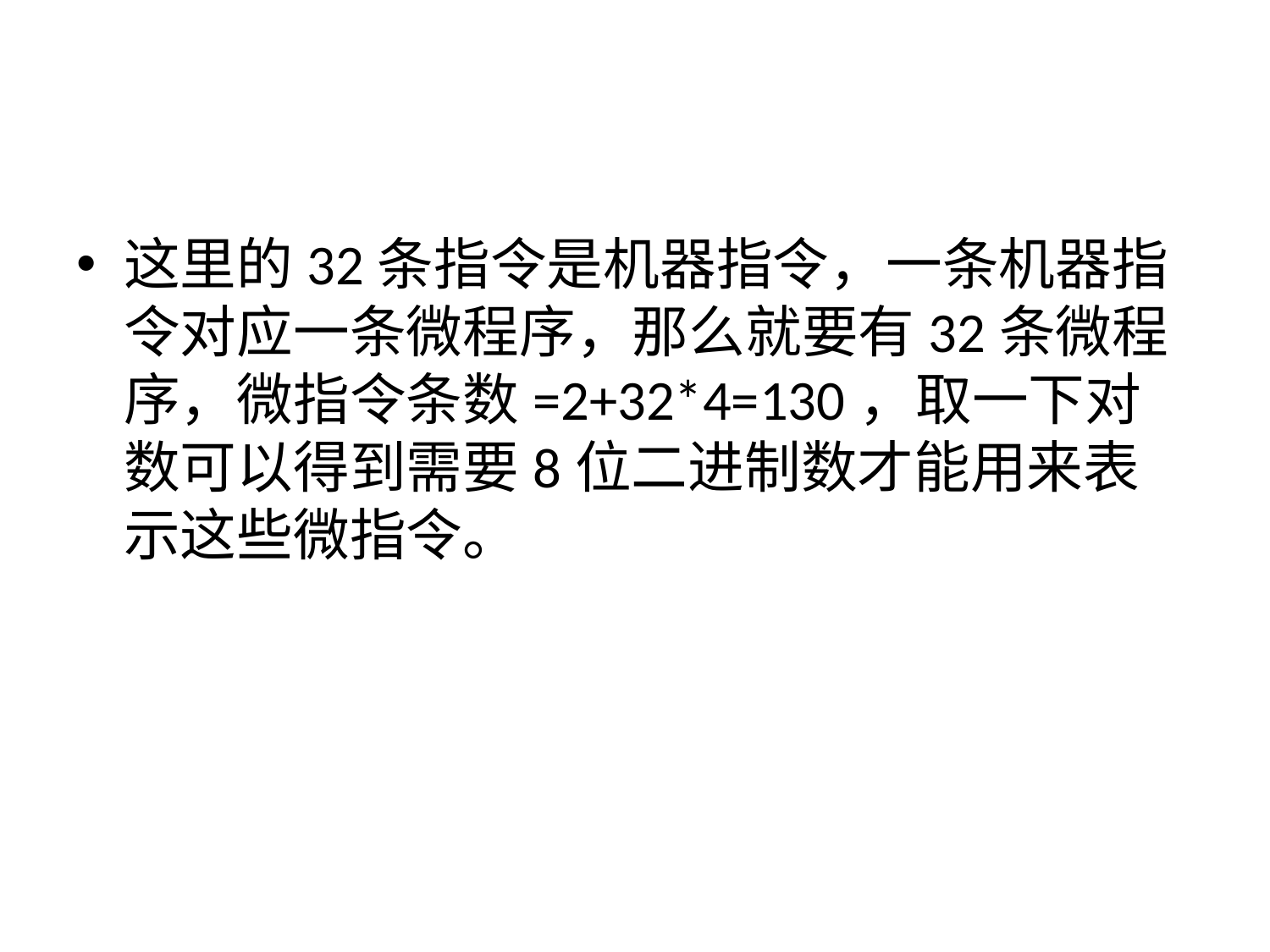

#
这里的32条指令是机器指令，一条机器指令对应一条微程序，那么就要有32条微程序，微指令条数=2+32*4=130，取一下对数可以得到需要8位二进制数才能用来表示这些微指令。